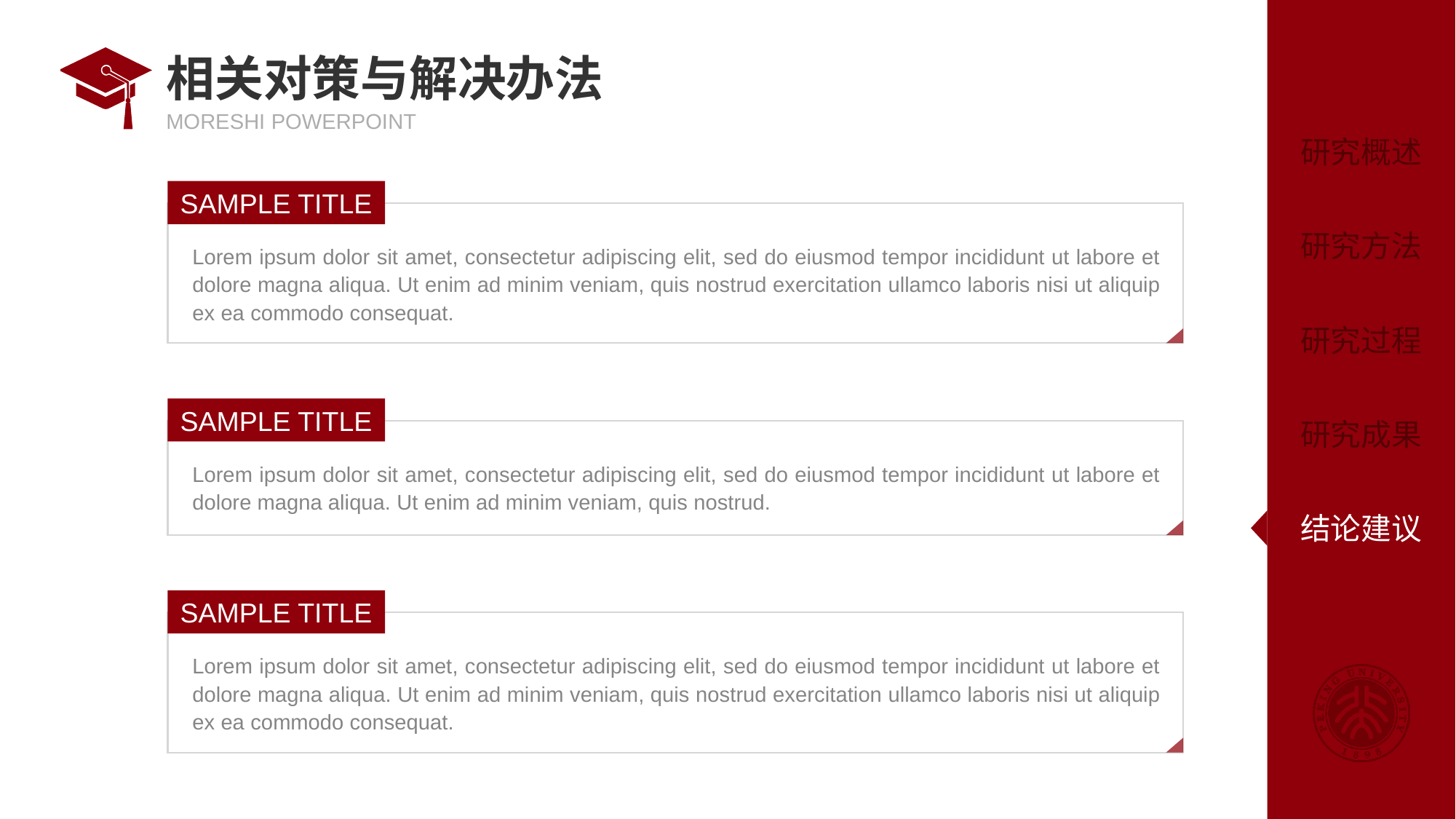

# 相关对策与解决办法

SAMPLE TITLE

Lorem ipsum dolor sit amet, consectetur adipiscing elit, sed do eiusmod tempor incididunt ut labore et dolore magna aliqua. Ut enim ad minim veniam, quis nostrud exercitation ullamco laboris nisi ut aliquip ex ea commodo consequat.

SAMPLE TITLE

Lorem ipsum dolor sit amet, consectetur adipiscing elit, sed do eiusmod tempor incididunt ut labore et dolore magna aliqua. Ut enim ad minim veniam, quis nostrud.

SAMPLE TITLE

Lorem ipsum dolor sit amet, consectetur adipiscing elit, sed do eiusmod tempor incididunt ut labore et dolore magna aliqua. Ut enim ad minim veniam, quis nostrud exercitation ullamco laboris nisi ut aliquip ex ea commodo consequat.